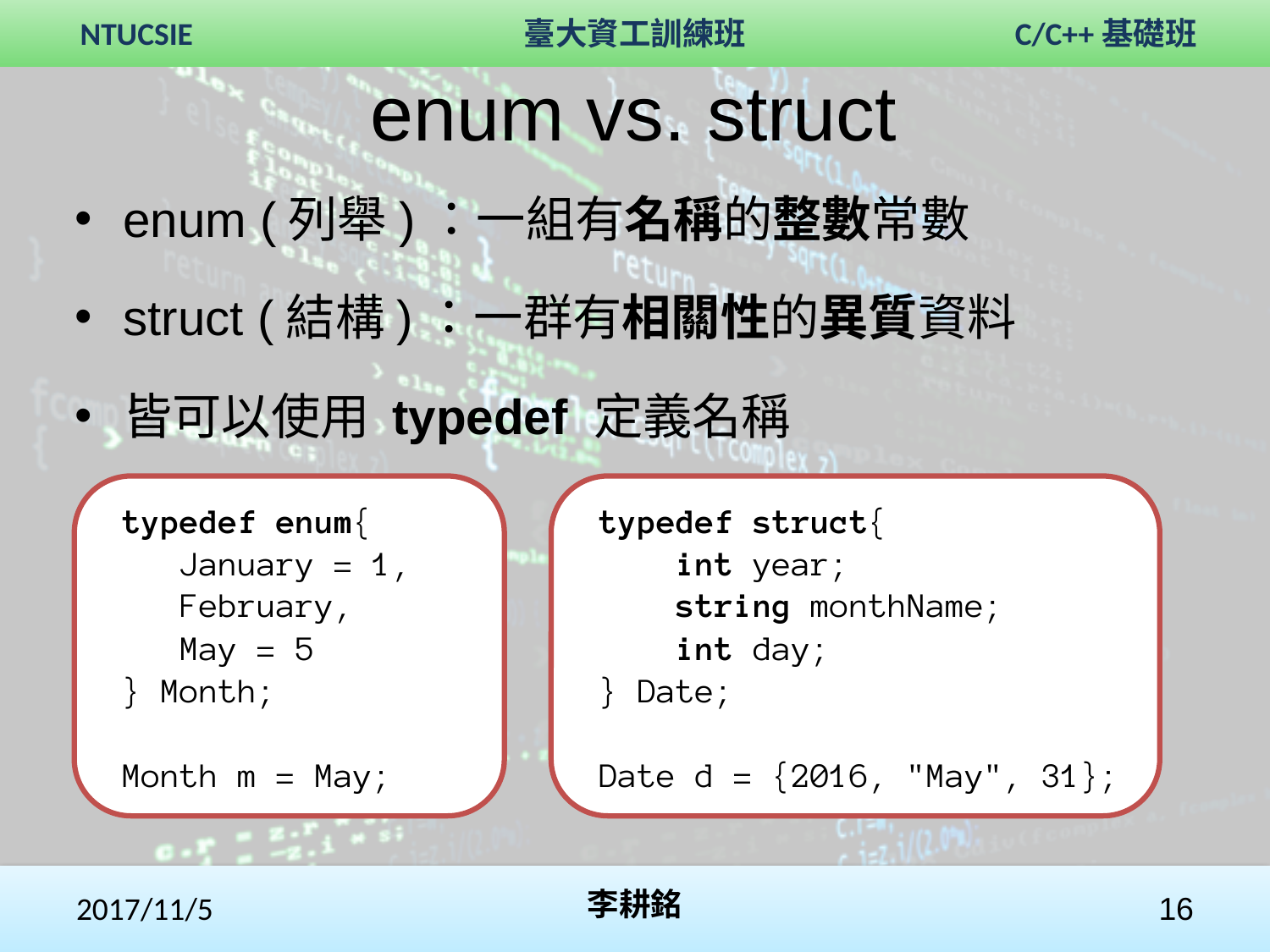

enum vs. struct
enum (列舉)：一組有名稱的整數常數
struct (結構)：一群有相關性的異質資料
皆可以使用 typedef 定義名稱
 typedef enum{
    January = 1,
    February,
    May = 5
 } Month;
 Month m = May;
 typedef struct{
     int year;
     string monthName;
     int day;
 } Date;
 Date d = {2016, "May", 31};
2017/11/5
李耕銘
16